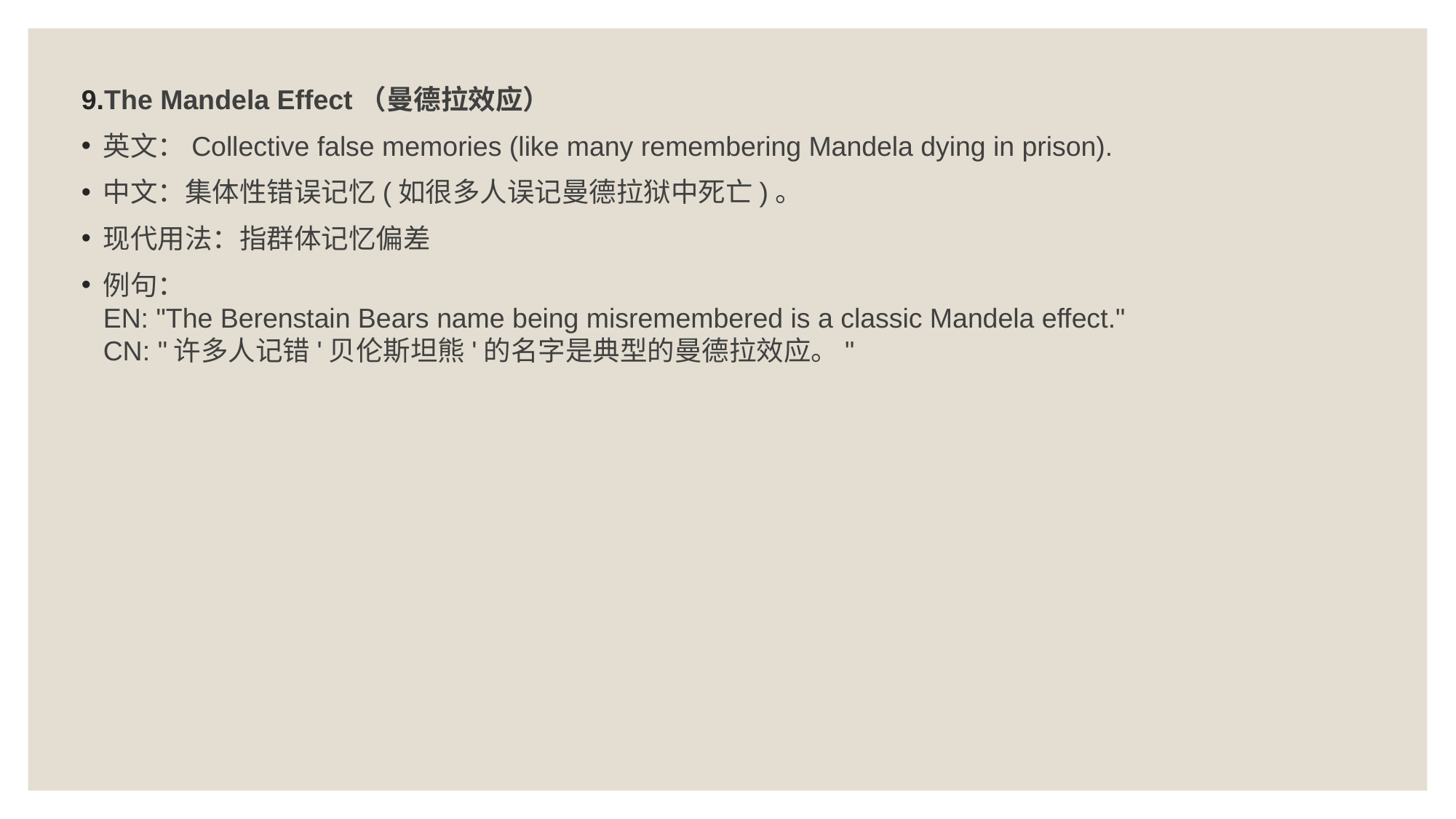

The Mandela Effect（曼德拉效应）
英文：Collective false memories (like many remembering Mandela dying in prison).
中文：集体性错误记忆(如很多人误记曼德拉狱中死亡)。
现代用法：指群体记忆偏差
例句：
EN: "The Berenstain Bears name being misremembered is a classic Mandela effect."
CN: "许多人记错'贝伦斯坦熊'的名字是典型的曼德拉效应。"

#